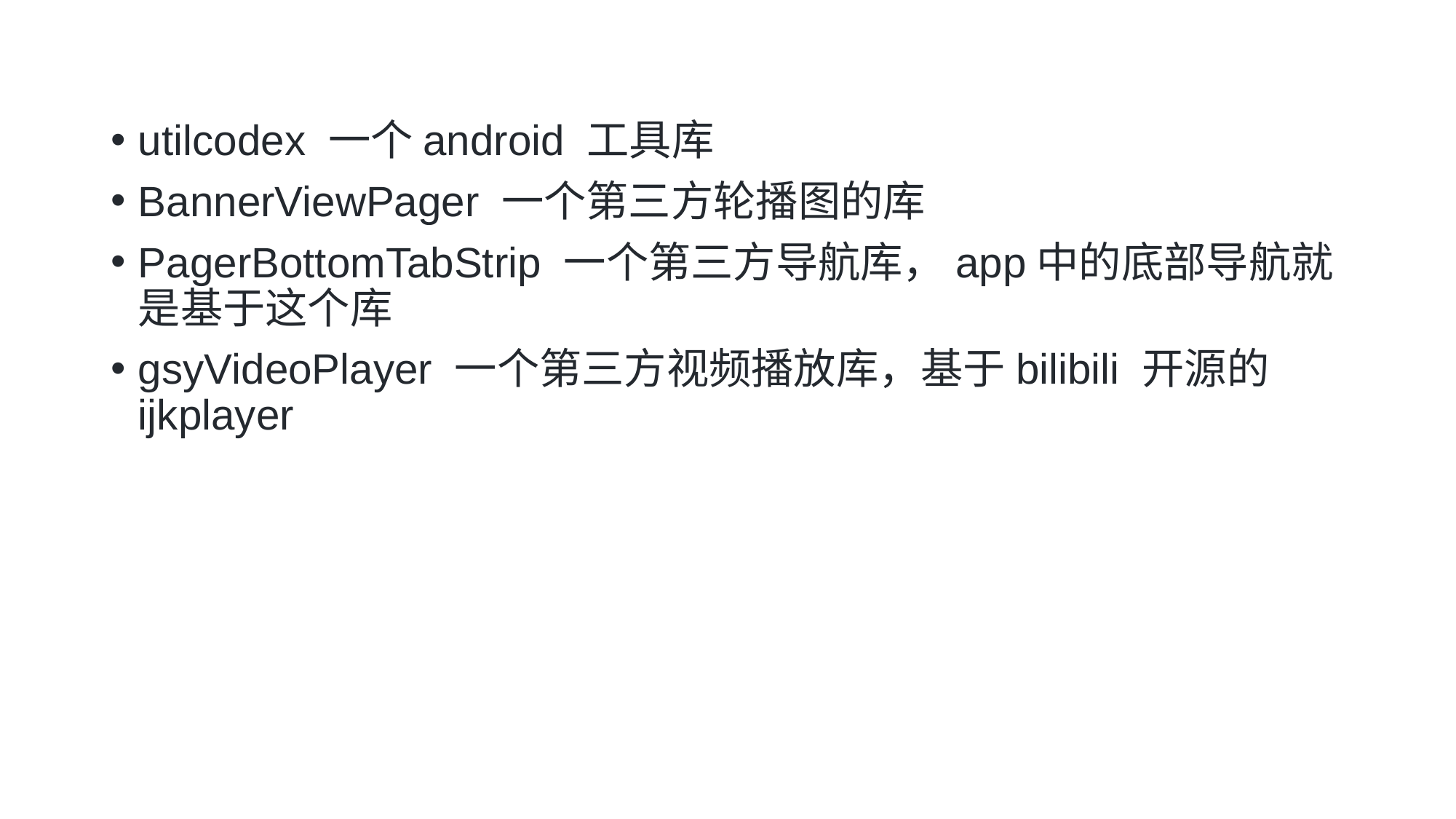

utilcodex 一个android 工具库
BannerViewPager 一个第三方轮播图的库
PagerBottomTabStrip 一个第三方导航库，app中的底部导航就是基于这个库
gsyVideoPlayer 一个第三方视频播放库，基于bilibili 开源的 ijkplayer